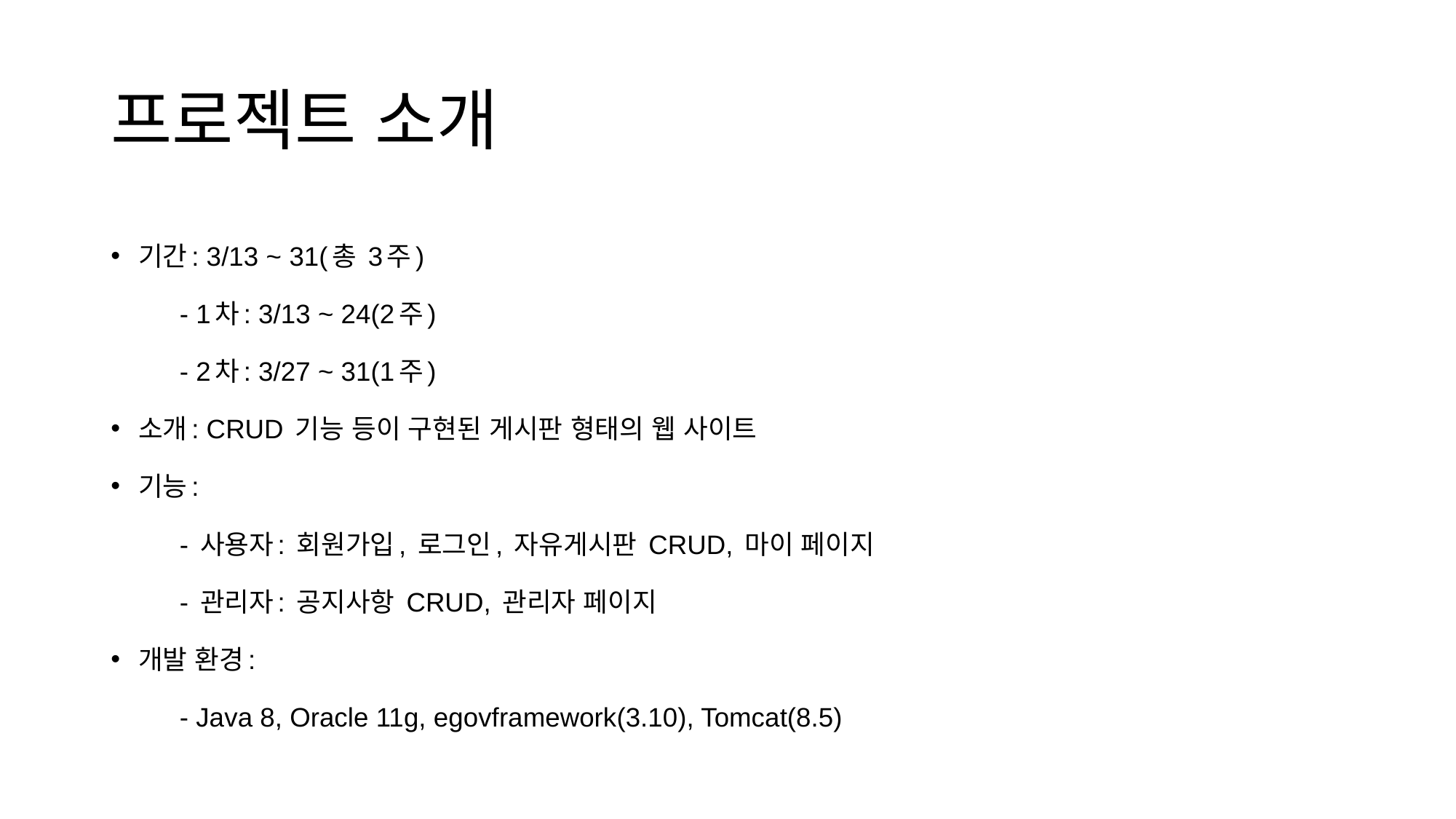

# 프로젝트 소개
기간: 3/13 ~ 31(총 3주)
	- 1차: 3/13 ~ 24(2주)
	- 2차: 3/27 ~ 31(1주)
소개: CRUD 기능 등이 구현된 게시판 형태의 웹 사이트
기능:
	- 사용자: 회원가입, 로그인, 자유게시판 CRUD, 마이 페이지
	- 관리자: 공지사항 CRUD, 관리자 페이지
개발 환경:
	- Java 8, Oracle 11g, egovframework(3.10), Tomcat(8.5)